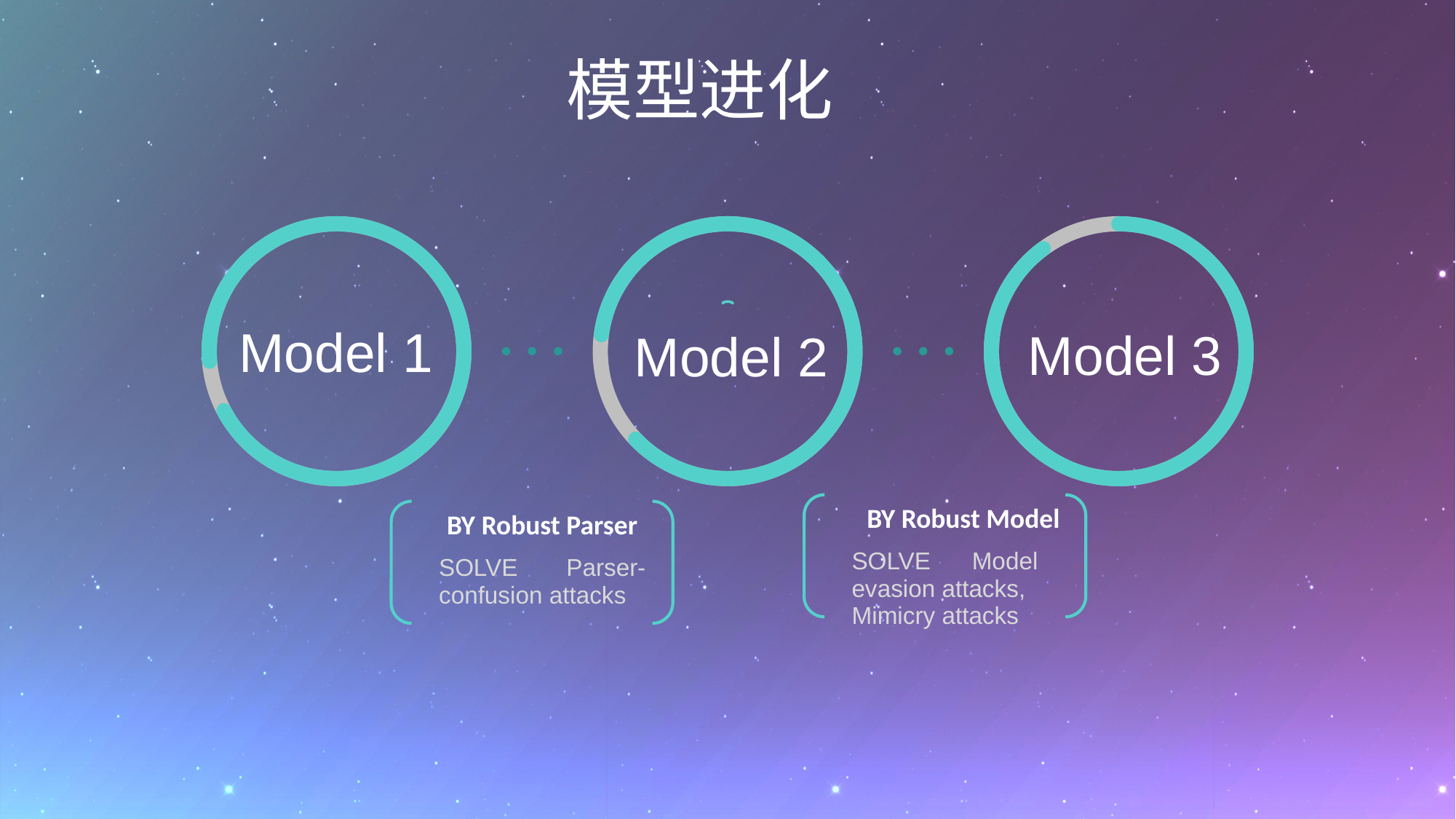

模型进化

Model 1
Model 3
Model 2

BY Robust Model

BY Robust Parser
SOLVE  Model evasion attacks,
Mimicry attacks
SOLVE Parser-confusion attacks